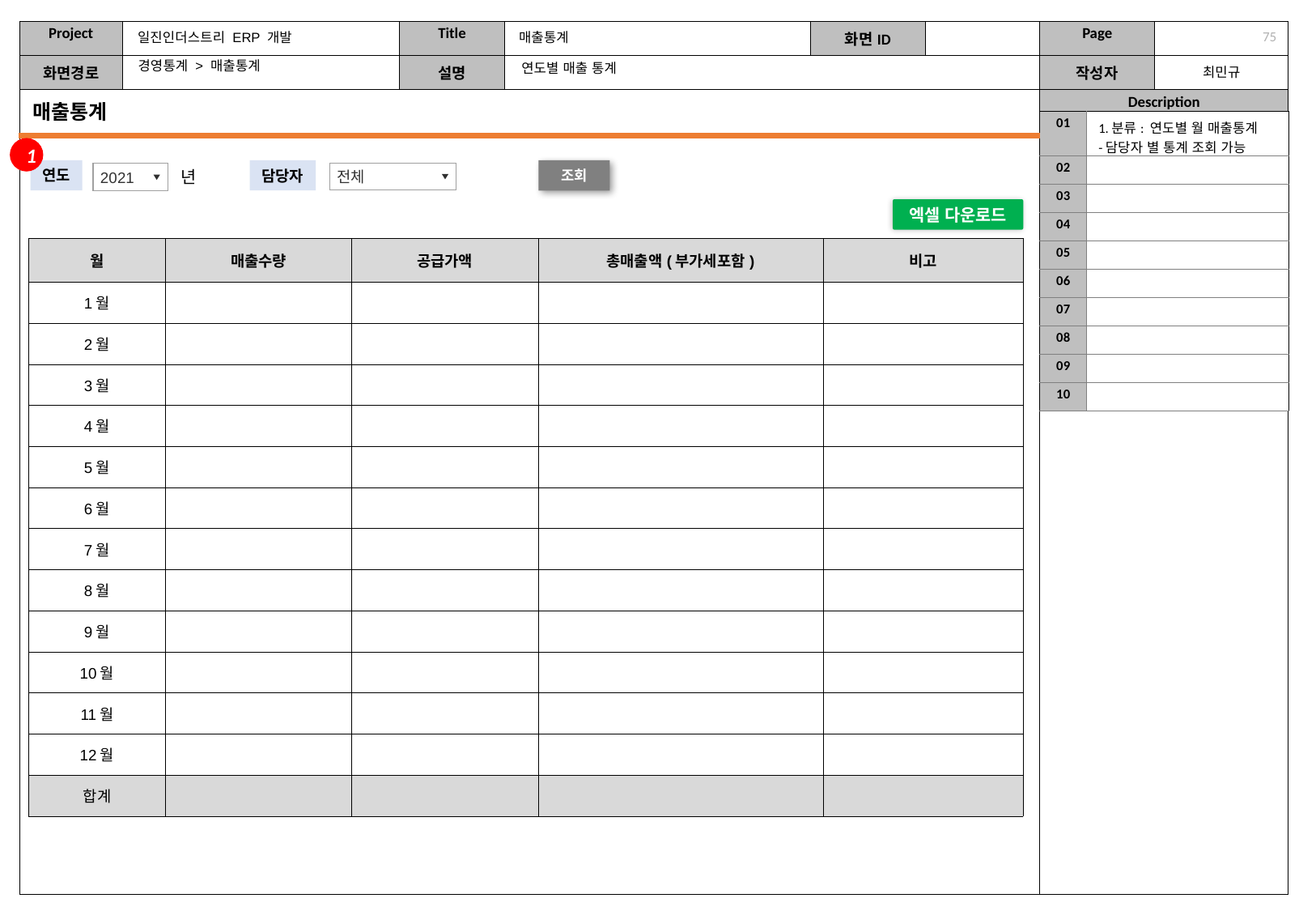

일진인더스트리 ERP 개발

매출통계
75
경영통계 > 매출통계
연도별 매출 통계
매출통계
| 01 | 1.분류: 연도별 월 매출통계 -담당자 별 통계 조회 가능 |
| --- | --- |
| 02 |  |
| 03 |  |
| 04 |  |
| 05 |  |
| 06 |  |
| 07 |  |
| 08 |  |
| 09 |  |
| 10 |  |
1
                     년
조회
연도
담당자
전체

2021

엑셀 다운로드
| 월 | 매출수량 | 공급가액 | 총매출액(부가세포함) | 비고 |
| --- | --- | --- | --- | --- |
| 1월 |  |  |  |  |
| 2월 |  |  |  |  |
| 3월 |  |  |  |  |
| 4월 |  |  |  |  |
| 5월 |  |  |  |  |
| 6월 |  |  |  |  |
| 7월 |  |  |  |  |
| 8월 |  |  |  |  |
| 9월 |  |  |  |  |
| 10월 |  |  |  |  |
| 11월 |  |  |  |  |
| 12월 |  |  |  |  |
| 합계 |  |  |  |  |